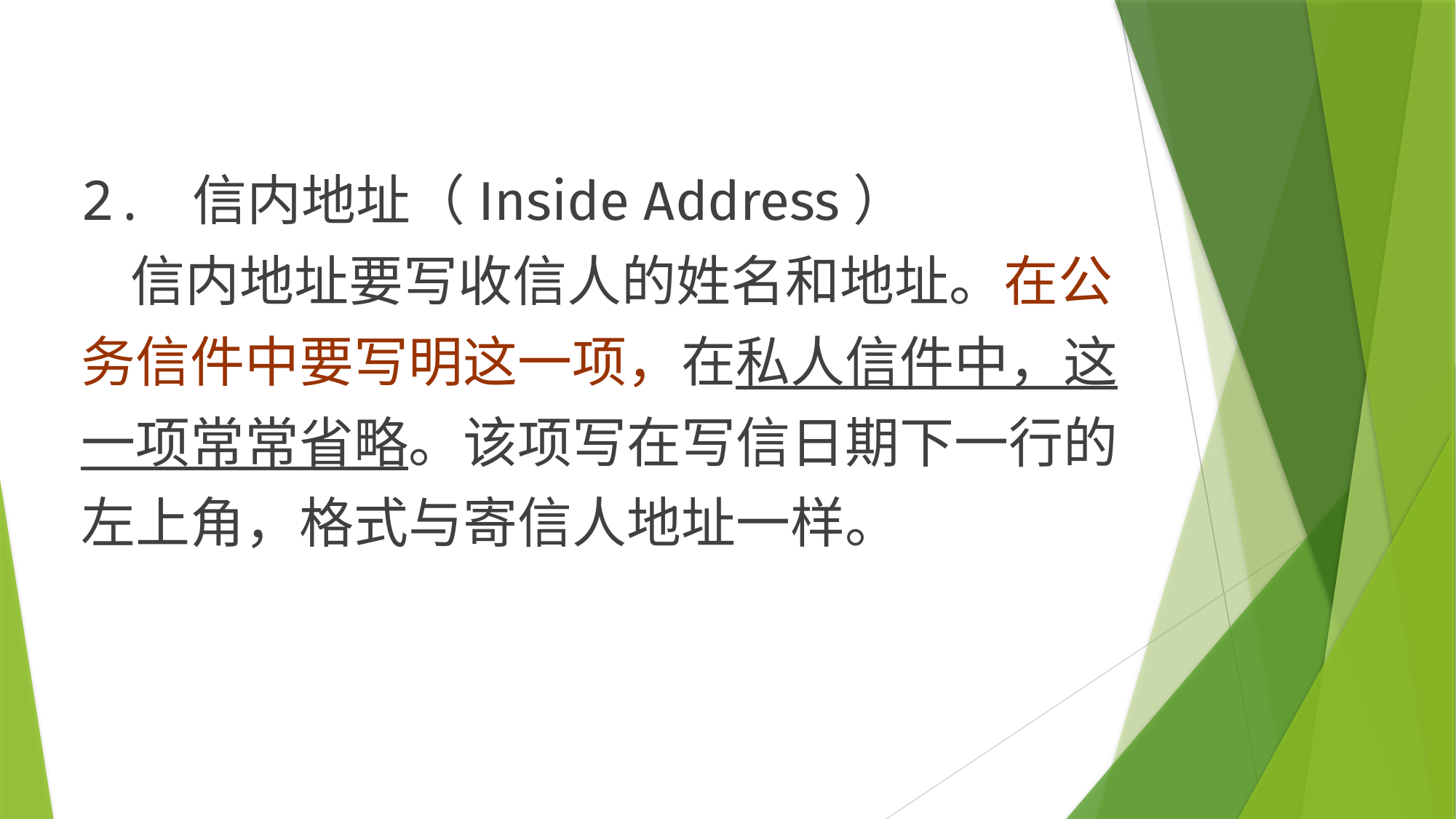

2. 信内地址（Inside Address）
   信内地址要写收信人的姓名和地址。在公
务信件中要写明这一项，在私人信件中，这
一项常常省略。该项写在写信日期下一行的
左上角，格式与寄信人地址一样。